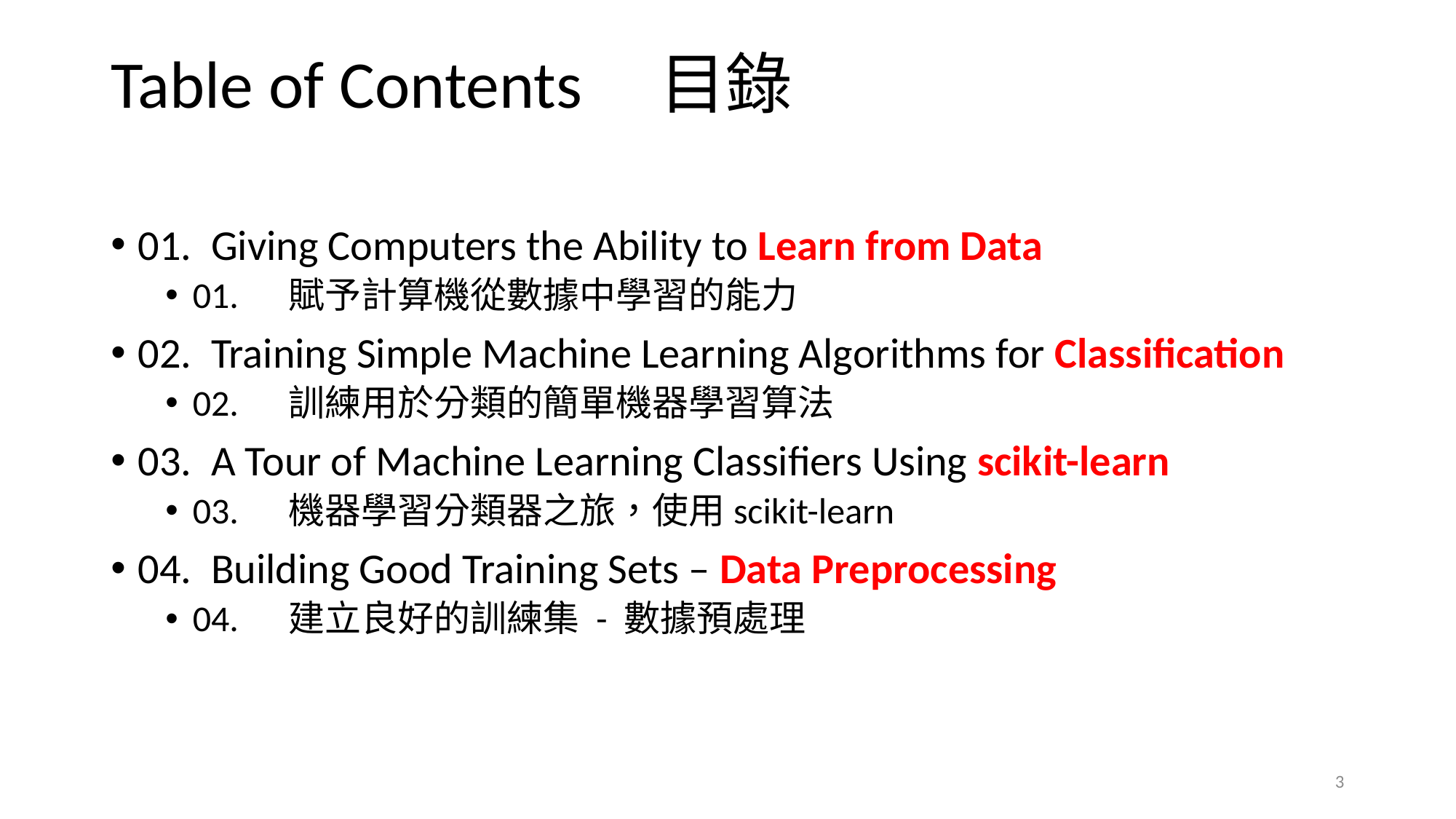

# Table of Contents    目錄

01.  Giving Computers the Ability to Learn from Data
01.     賦予計算機從數據中學習的能力
02.  Training Simple Machine Learning Algorithms for Classification
02.     訓練用於分類的簡單機器學習算法
03.  A Tour of Machine Learning Classifiers Using scikit-learn
03.     機器學習分類器之旅，使用scikit-learn
04.  Building Good Training Sets – Data Preprocessing
04.     建立良好的訓練集 - 數據預處理
3